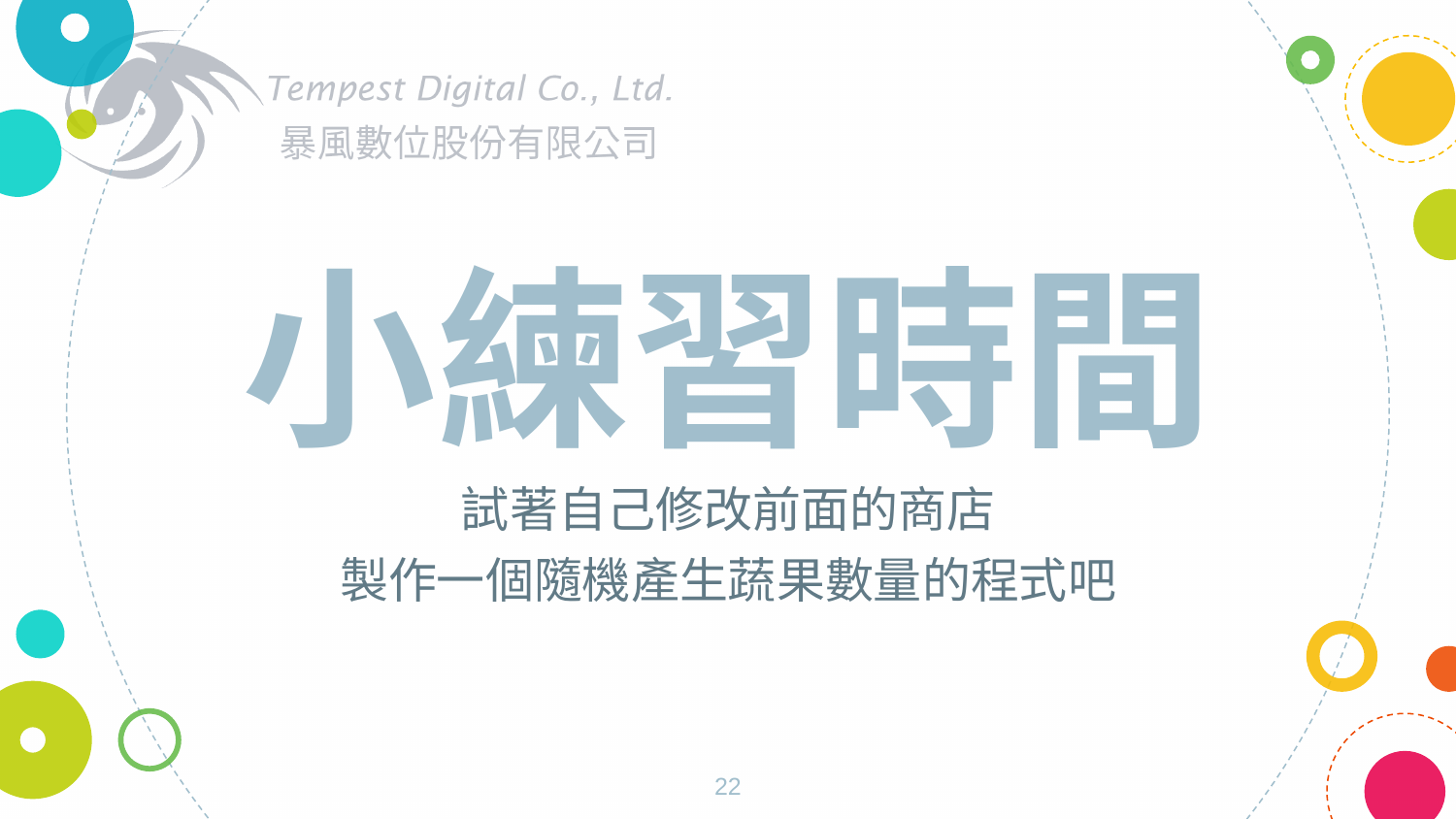

小練習時間
試著自己修改前面的商店
製作一個隨機產生蔬果數量的程式吧
22